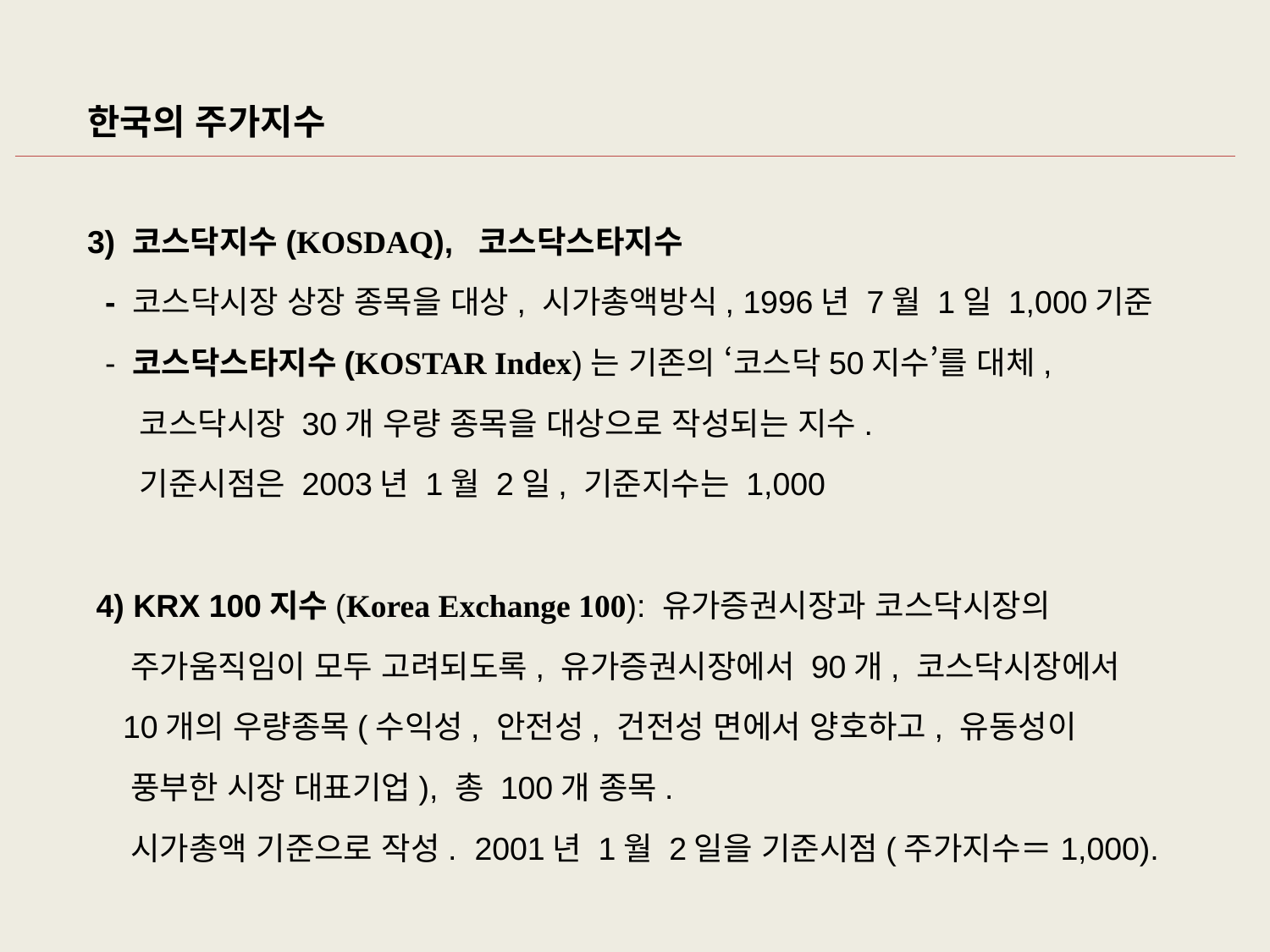

# 한국의 주가지수
3) 코스닥지수(KOSDAQ),  코스닥스타지수
  - 코스닥시장 상장 종목을 대상, 시가총액방식, 1996년 7월 1일 1,000기준
  - 코스닥스타지수(KOSTAR Index)는 기존의 ‘코스닥50지수’를 대체,
     코스닥시장 30개 우량 종목을 대상으로 작성되는 지수.
     기준시점은 2003년 1월 2일, 기준지수는 1,000

 4) KRX 100지수(Korea Exchange 100): 유가증권시장과 코스닥시장의
    주가움직임이 모두 고려되도록, 유가증권시장에서 90개, 코스닥시장에서
    10개의 우량종목(수익성, 안전성, 건전성 면에서 양호하고, 유동성이
    풍부한 시장 대표기업), 총 100개 종목.
    시가총액 기준으로 작성.  2001년 1월 2일을 기준시점(주가지수＝1,000).